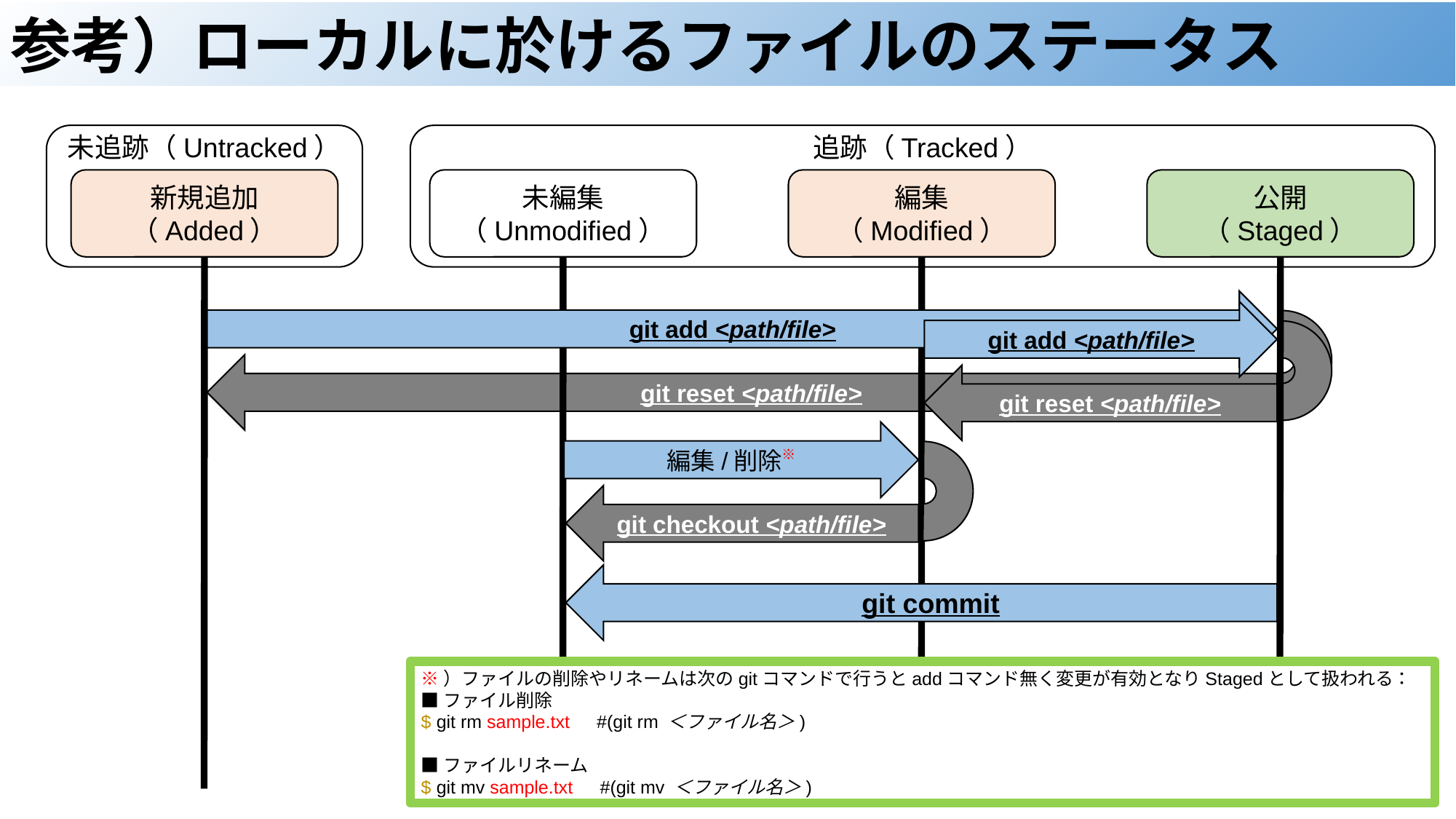

参考）ローカルに於けるファイルのステータス
未追跡（Untracked）

追跡（Tracked）

新規追加
（Added）
未編集
（Unmodified）
編集
（Modified）
公開
（Staged）
git add <path/file>
git add <path/file>

git reset <path/file>
git reset <path/file>
編集/削除※

git checkout <path/file>
git commit
※）ファイルの削除やリネームは次のgitコマンドで行うとaddコマンド無く変更が有効となりStagedとして扱われる：
■ファイル削除
$ git rm sample.txt　#(git rm ＜ファイル名＞)

■ファイルリネーム
$ git mv sample.txt　#(git mv ＜ファイル名＞)